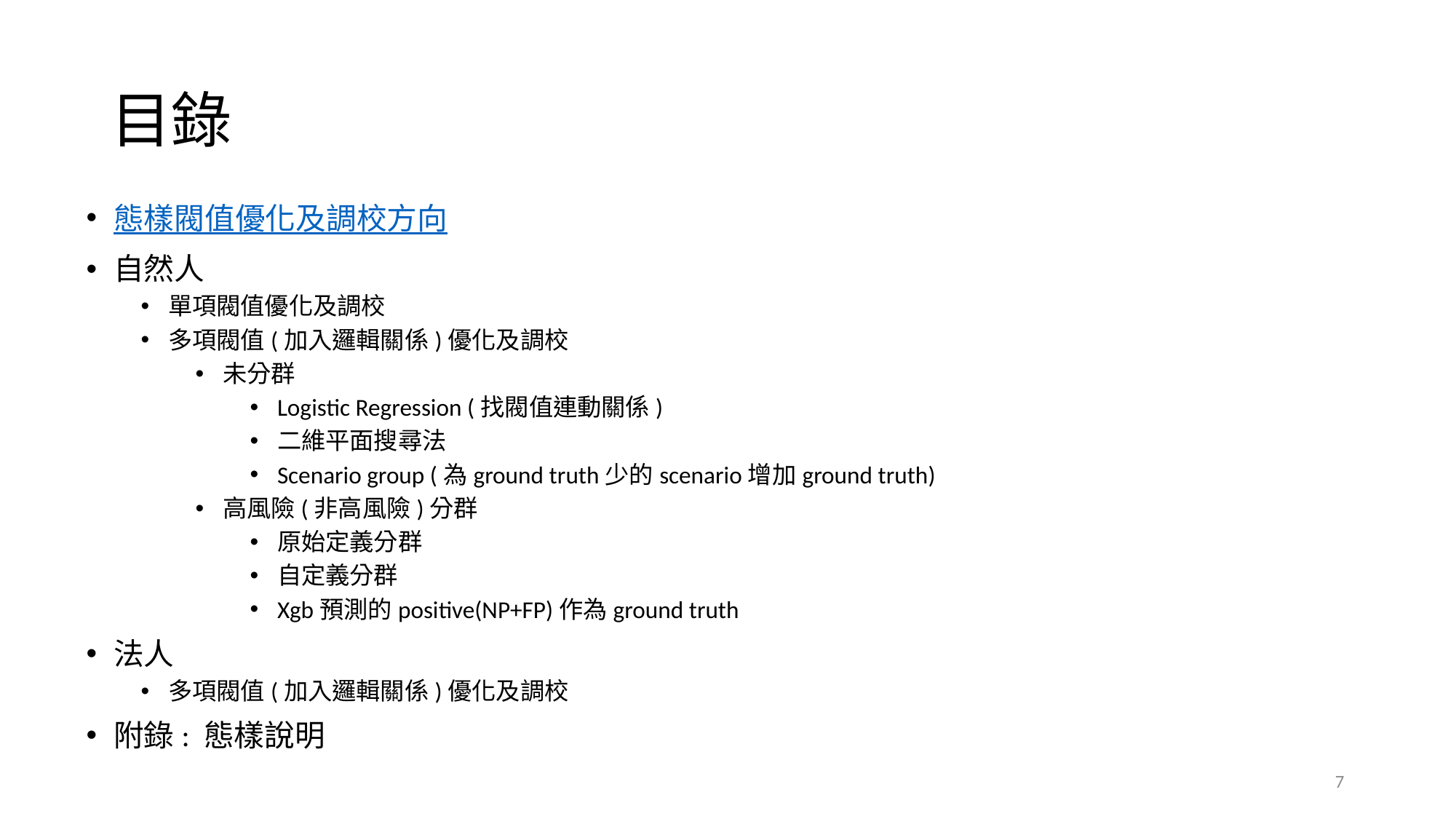

# 目錄
態樣閥值優化及調校方向
自然人
單項閥值優化及調校
多項閥值(加入邏輯關係)優化及調校
未分群
Logistic Regression (找閥值連動關係)
二維平面搜尋法
Scenario group (為ground truth少的scenario增加ground truth)
高風險(非高風險)分群
原始定義分群
自定義分群
Xgb預測的positive(NP+FP)作為ground truth
法人
多項閥值(加入邏輯關係)優化及調校
附錄: 態樣說明

7